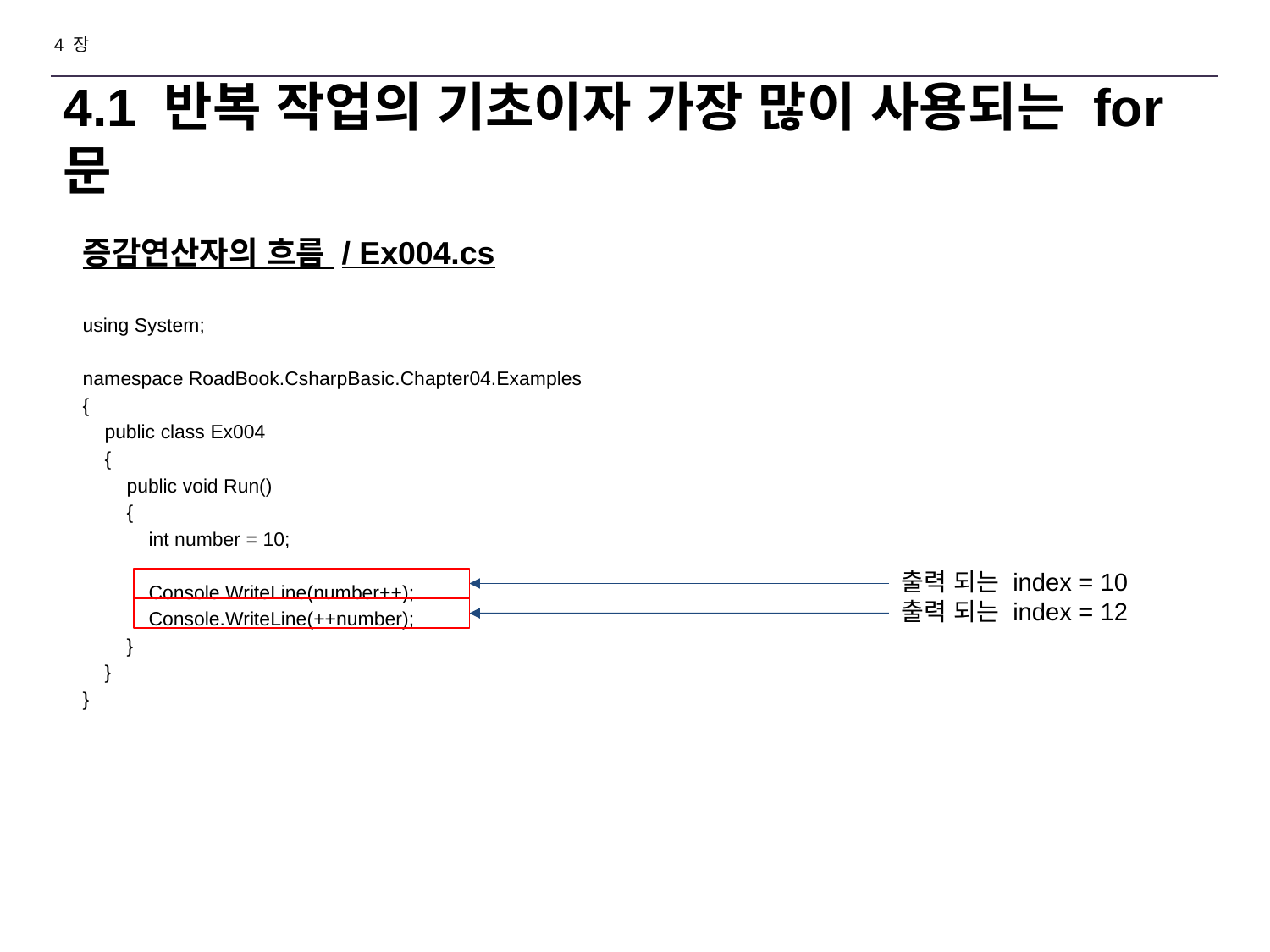

4 장
# 4.1 반복 작업의 기초이자 가장 많이 사용되는 for문
증감연산자의 흐름 / Ex004.cs

using System;

namespace RoadBook.CsharpBasic.Chapter04.Examples
{
    public class Ex004
    {
        public void Run()
        {
            int number = 10;

            Console.WriteLine(number++);
            Console.WriteLine(++number);
        }
    }
}

출력 되는 index = 10

출력 되는 index = 12